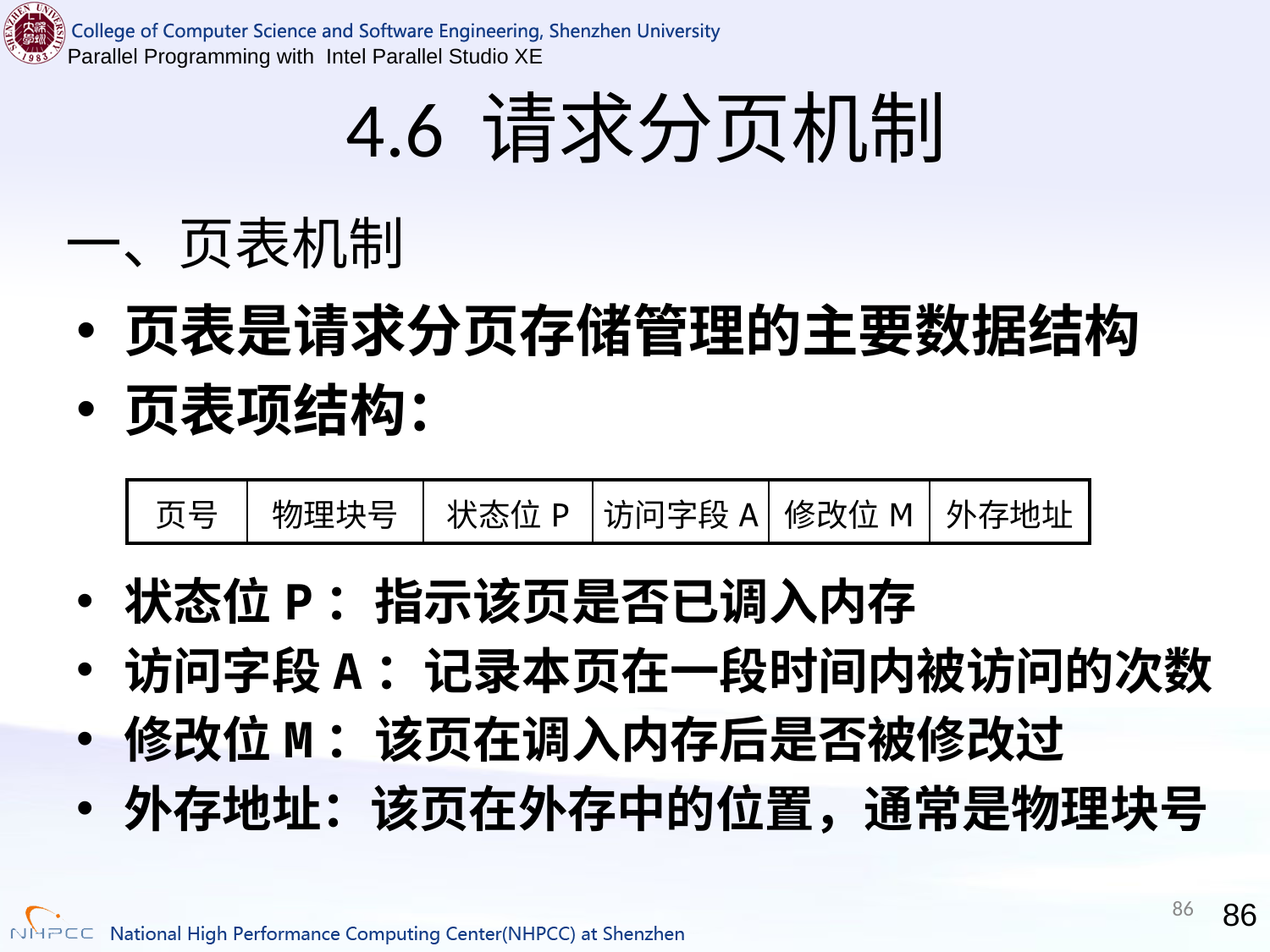

4.6 请求分页机制
# 一、页表机制
页表是请求分页存储管理的主要数据结构
页表项结构：

状态位P：指示该页是否已调入内存
访问字段A：记录本页在一段时间内被访问的次数
修改位M：该页在调入内存后是否被修改过
外存地址：该页在外存中的位置，通常是物理块号
| 页号 | 物理块号 | 状态位P | 访问字段A | 修改位M | 外存地址 |
| --- | --- | --- | --- | --- | --- |
86
86